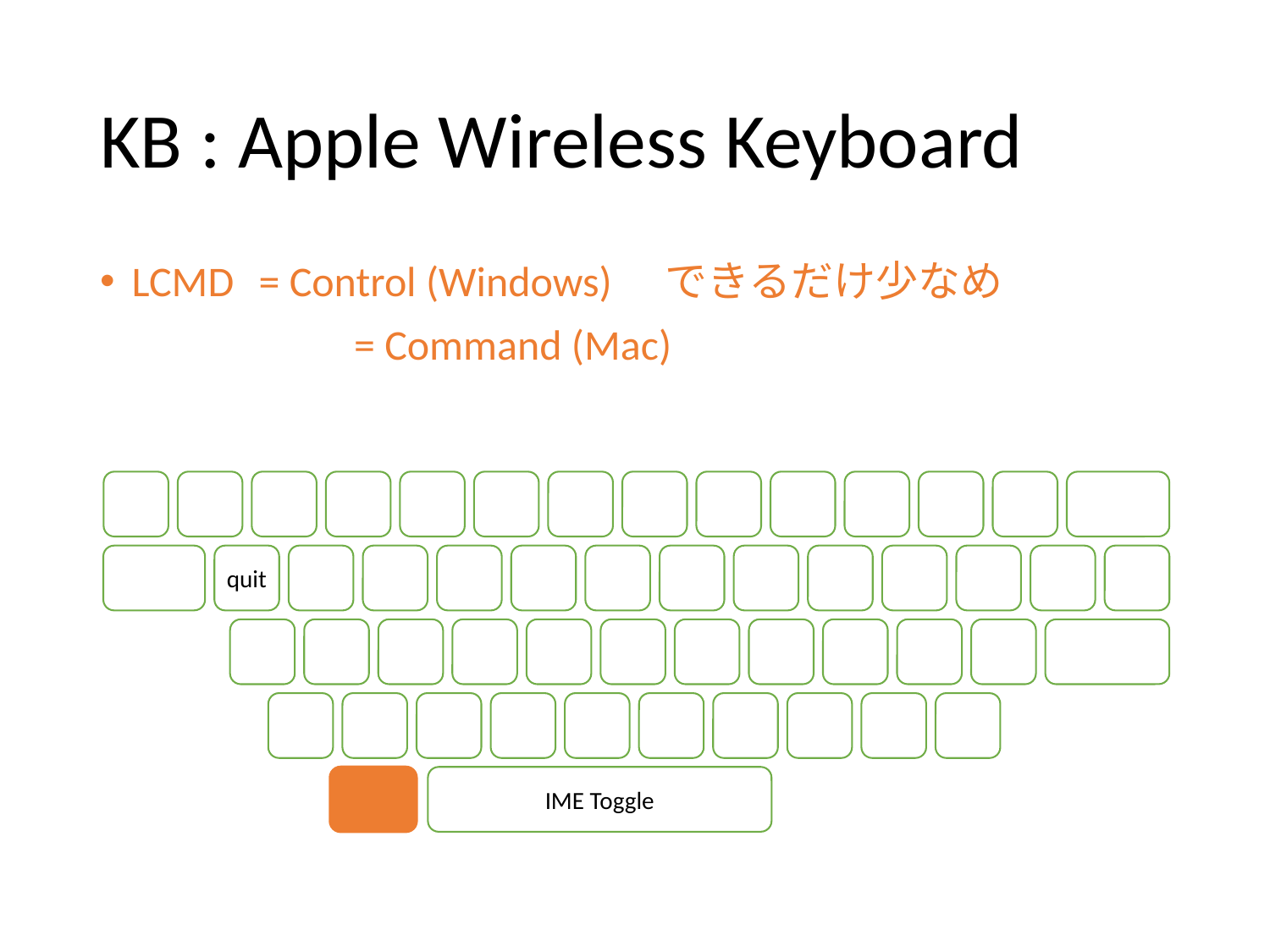

# KB : Apple Wireless Keyboard
LCMD	= Control (Windows)　できるだけ少なめ
               	= Command (Mac)

quit

IME Toggle